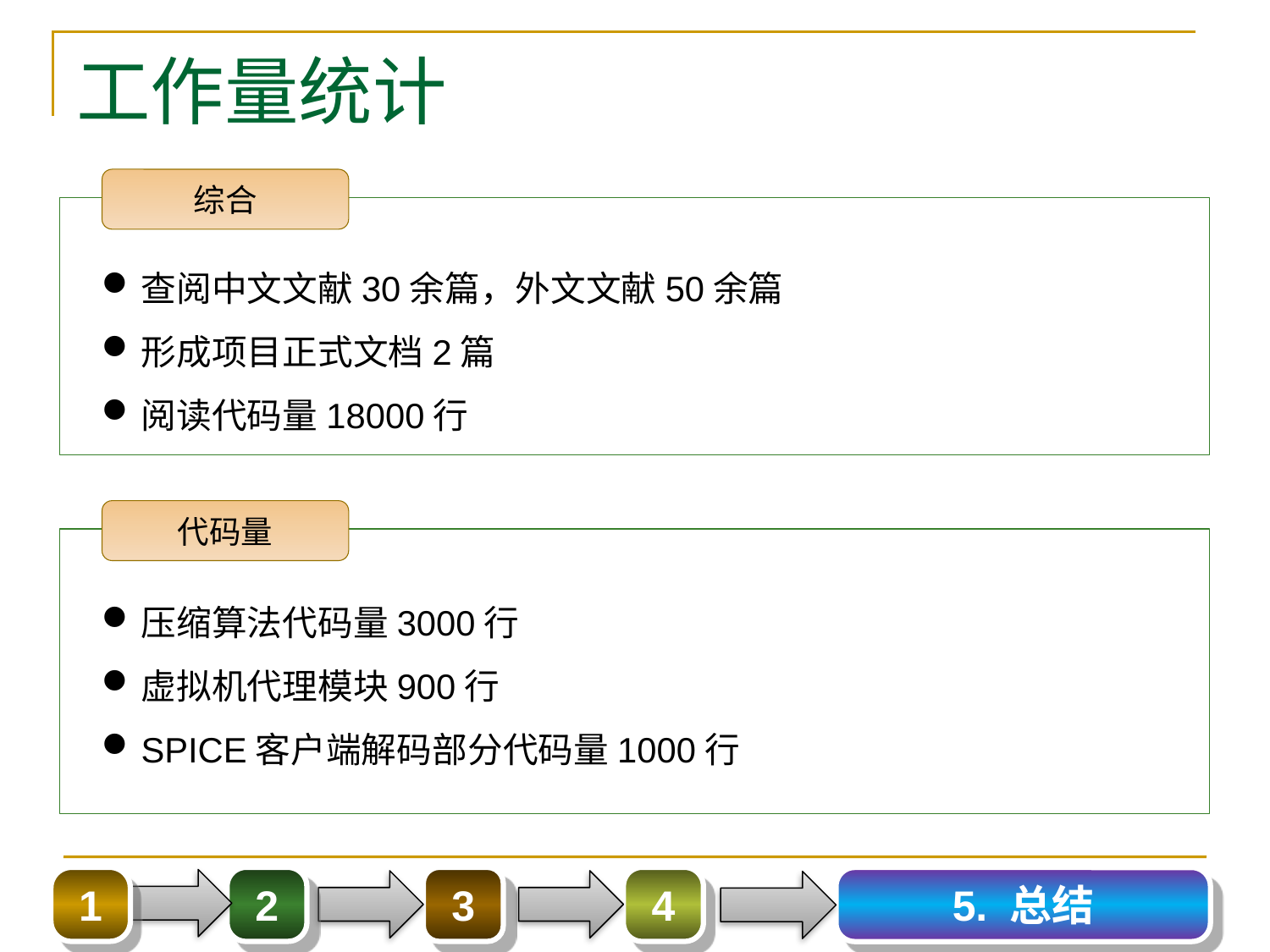

# 工作量统计
综合

查阅中文文献30余篇，外文文献50余篇
形成项目正式文档2篇
阅读代码量18000行
代码量

压缩算法代码量3000行
虚拟机代理模块900行
SPICE客户端解码部分代码量1000行
1
2
3
4
5. 总结